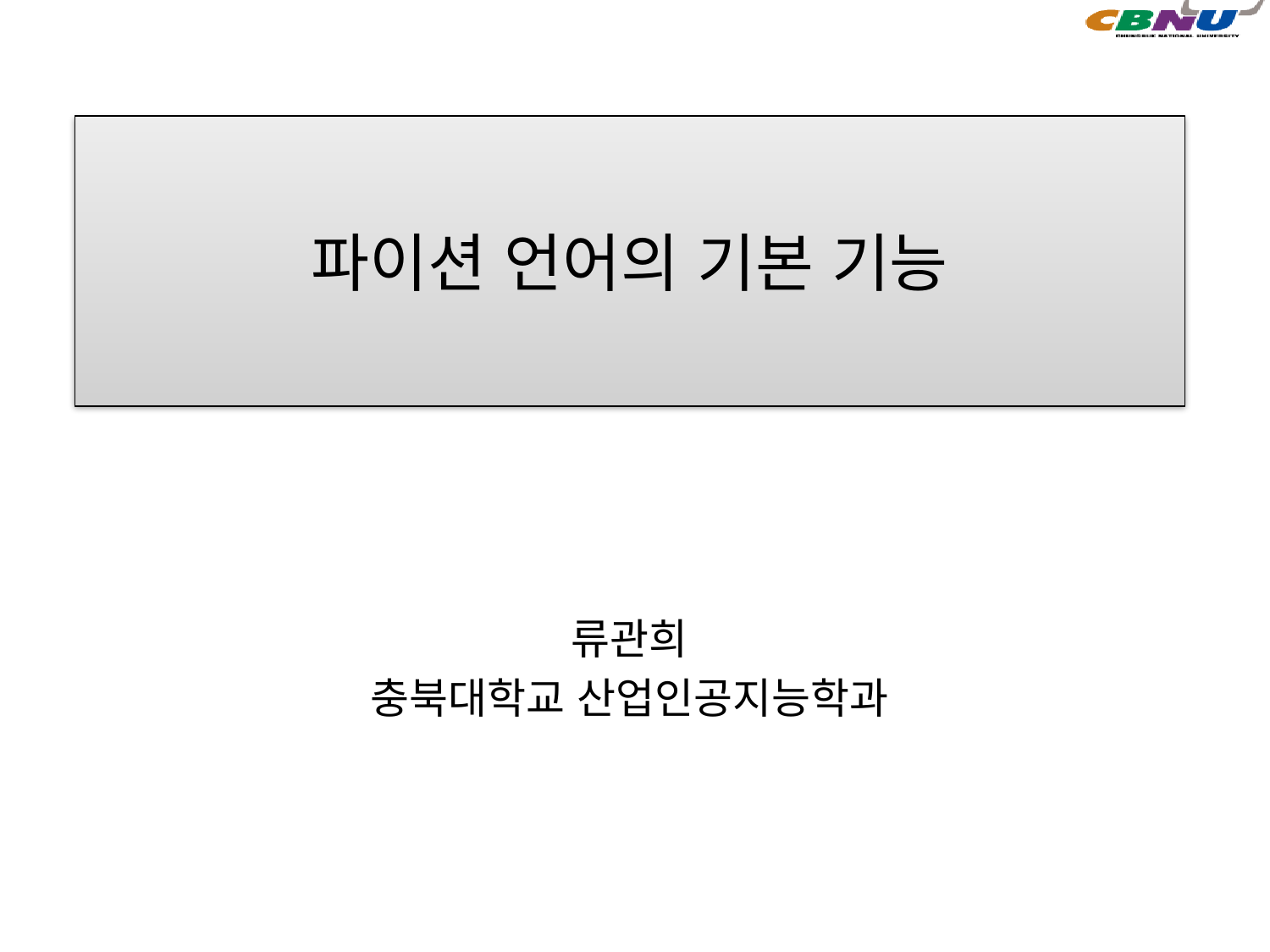

# 파이션 언어의 기본 기능
류관희
충북대학교 산업인공지능학과